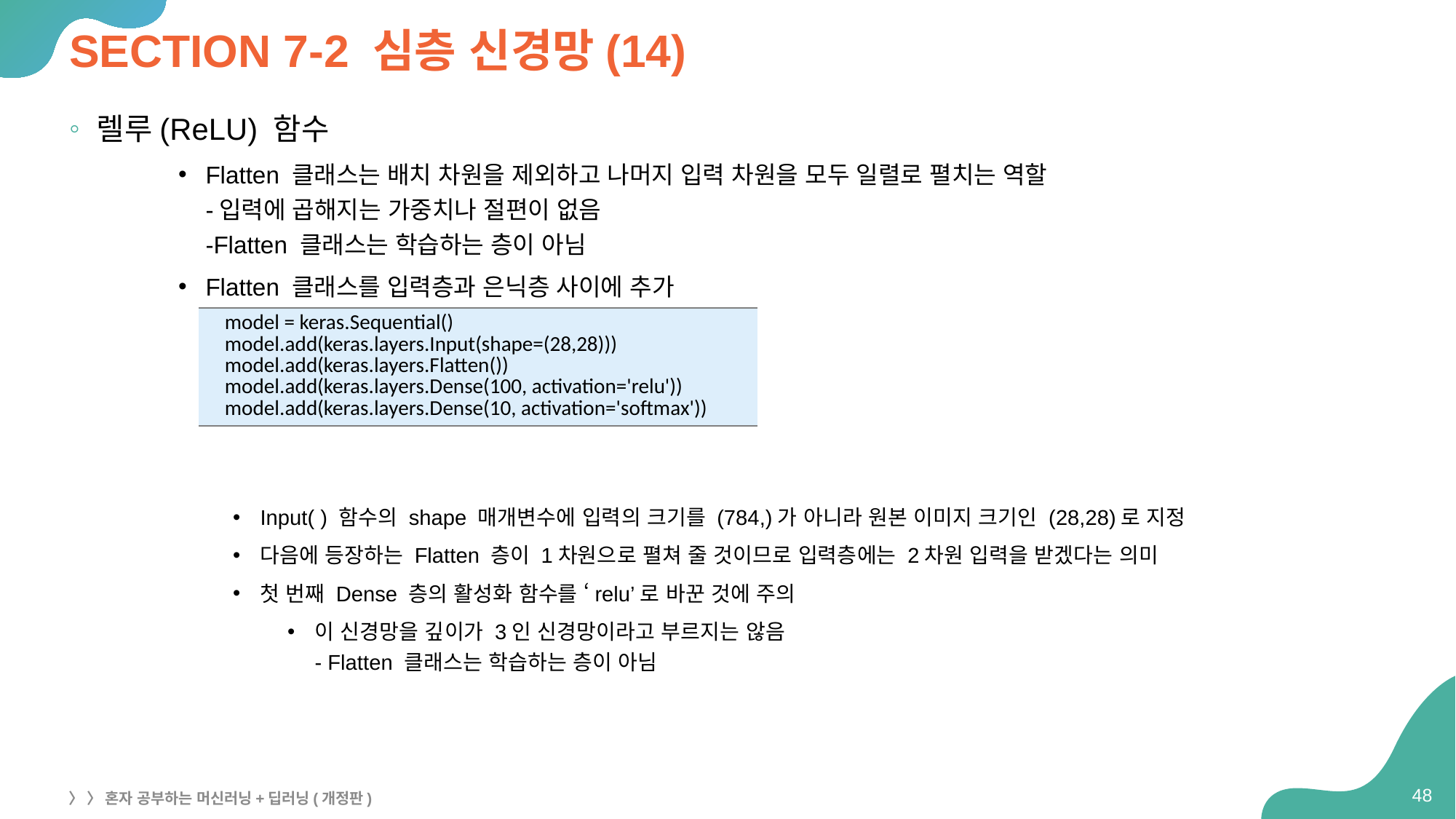

# SECTION 7-2 심층 신경망(14)
렐루(ReLU) 함수
Flatten 클래스는 배치 차원을 제외하고 나머지 입력 차원을 모두 일렬로 펼치는 역할
-입력에 곱해지는 가중치나 절편이 없음
-Flatten 클래스는 학습하는 층이 아님
Flatten 클래스를 입력층과 은닉층 사이에 추가

Input( ) 함수의 shape 매개변수에 입력의 크기를 (784,)가 아니라 원본 이미지 크기인 (28,28)로 지정
다음에 등장하는 Flatten 층이 1차원으로 펼쳐 줄 것이므로 입력층에는 2차원 입력을 받겠다는 의미
첫 번째 Dense 층의 활성화 함수를 ‘relu’로 바꾼 것에 주의
이 신경망을 깊이가 3인 신경망이라고 부르지는 않음
- Flatten 클래스는 학습하는 층이 아님
| model = keras.Sequential() model.add(keras.layers.Input(shape=(28,28))) model.add(keras.layers.Flatten()) model.add(keras.layers.Dense(100, activation='relu')) model.add(keras.layers.Dense(10, activation='softmax')) |
| --- |
48
〉 〉 혼자 공부하는 머신러닝+딥러닝(개정판)